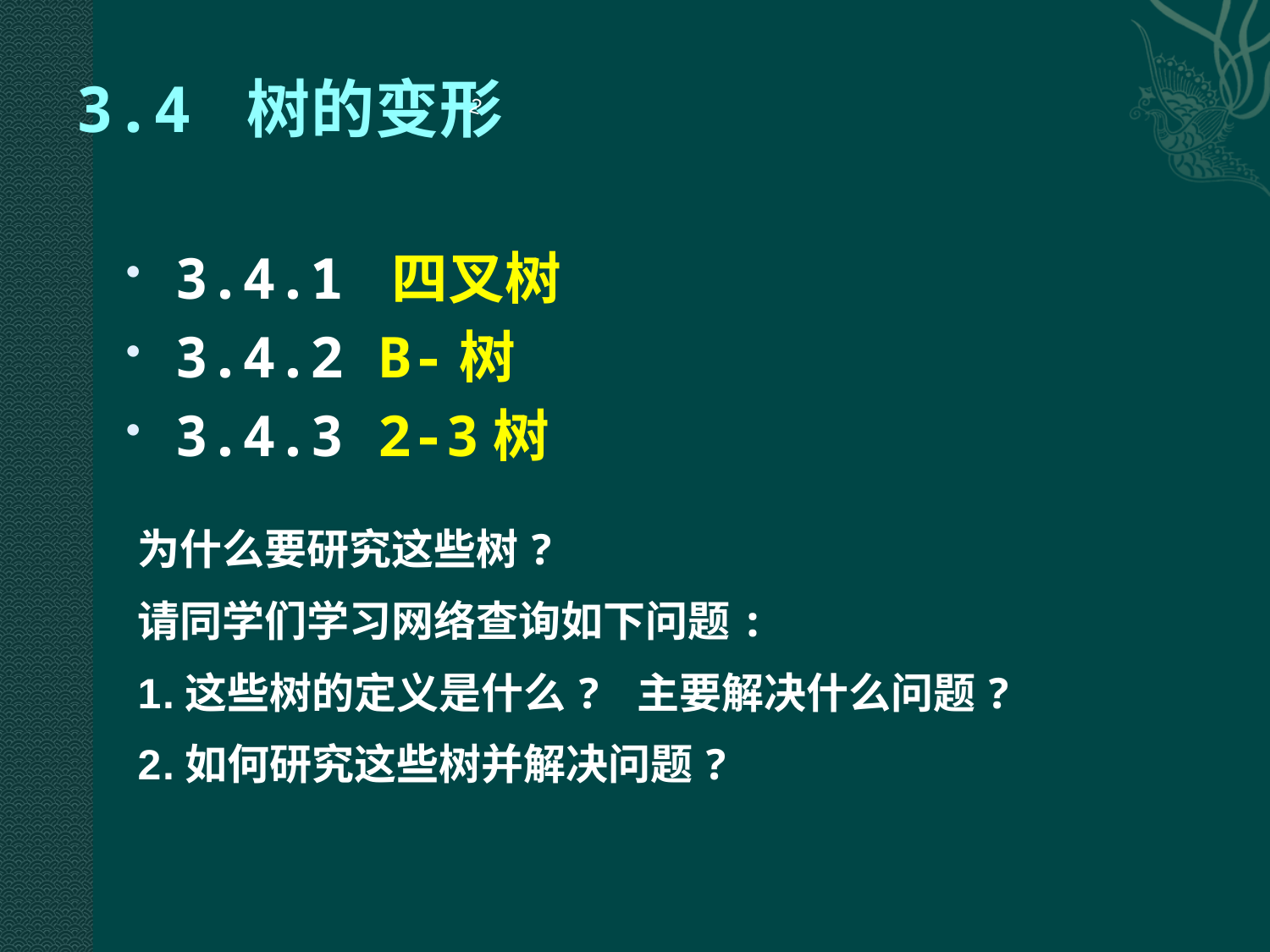

# 3.4 树的变形
2
3.4.1 四叉树
3.4.2 B-树
3.4.3 2-3树

为什么要研究这些树?
请同学们学习网络查询如下问题:
这些树的定义是什么? 主要解决什么问题?
如何研究这些树并解决问题?